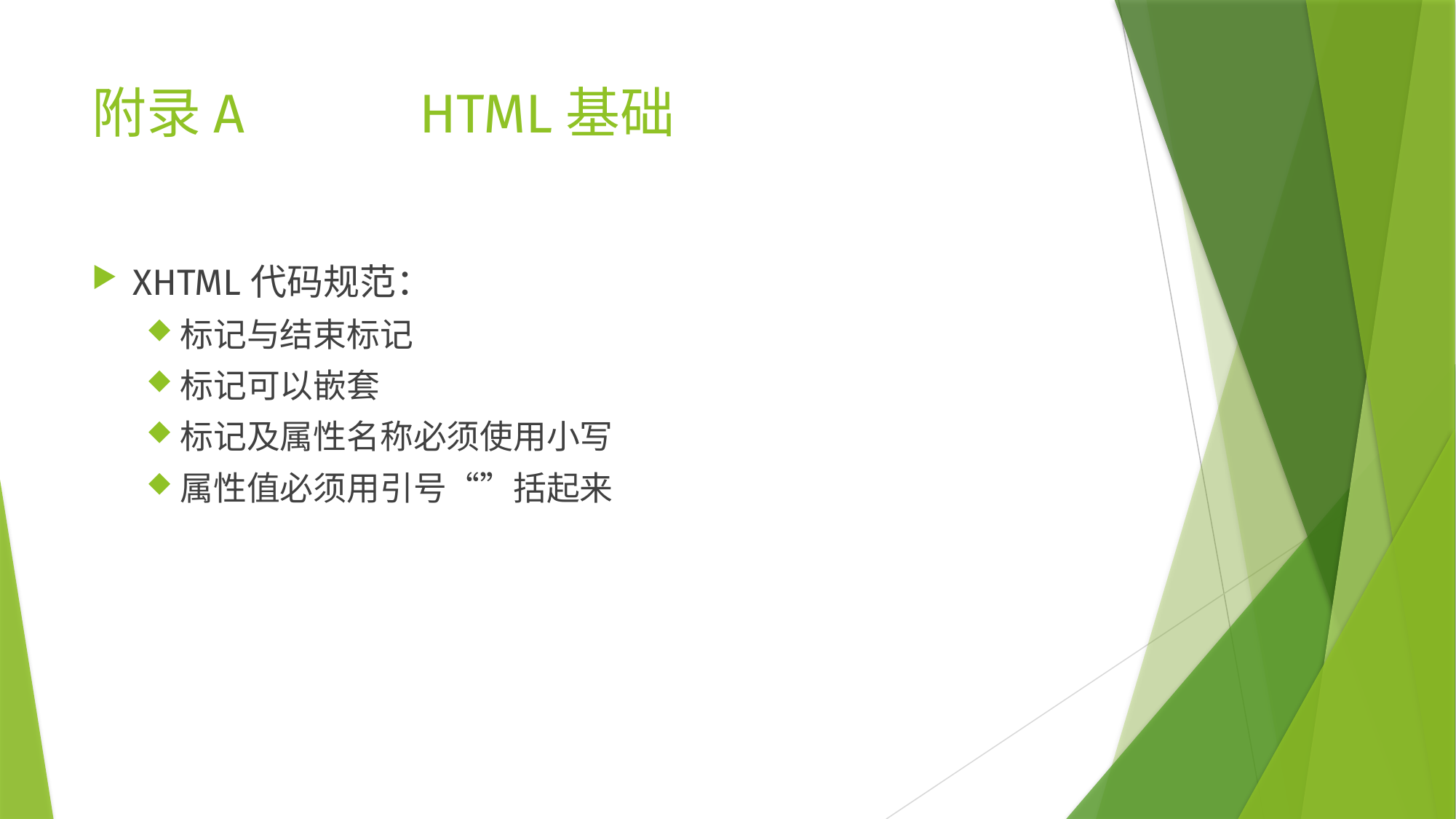

# 附录A		HTML基础
XHTML代码规范：
标记与结束标记
标记可以嵌套
标记及属性名称必须使用小写
属性值必须用引号“”括起来